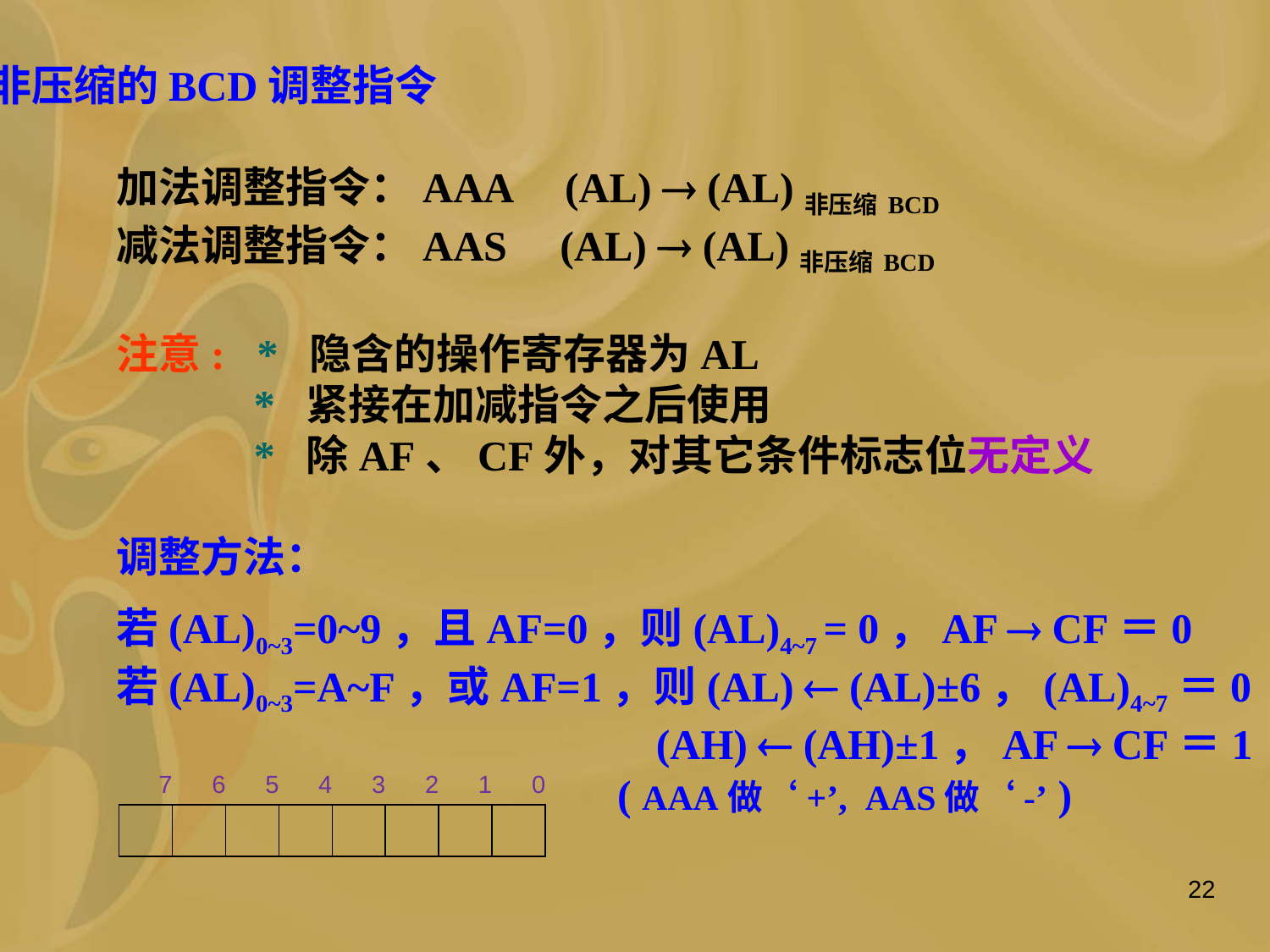

非压缩的BCD调整指令

加法调整指令：AAA     (AL) → (AL)非压缩BCD
减法调整指令：AAS     (AL) → (AL)非压缩BCD

注意:   *  隐含的操作寄存器为AL
             *  紧接在加减指令之后使用
             *  除AF、CF外，对其它条件标志位无定义

调整方法：
若(AL)0~3=0~9，且AF=0，则(AL)4~7 = 0，AF → CF＝0
若(AL)0~3=A~F，或AF=1，则(AL) ← (AL)±6，(AL)4~7＝0
                                                   (AH) ← (AH)±1，AF → CF＝1
| 7 | 6 | 5 | 4 | 3 | 2 | 1 | 0 |
| --- | --- | --- | --- | --- | --- | --- | --- |
|  |  |  |  |  |  |  |  |
( AAA做‘+’,  AAS做‘-’ )
22